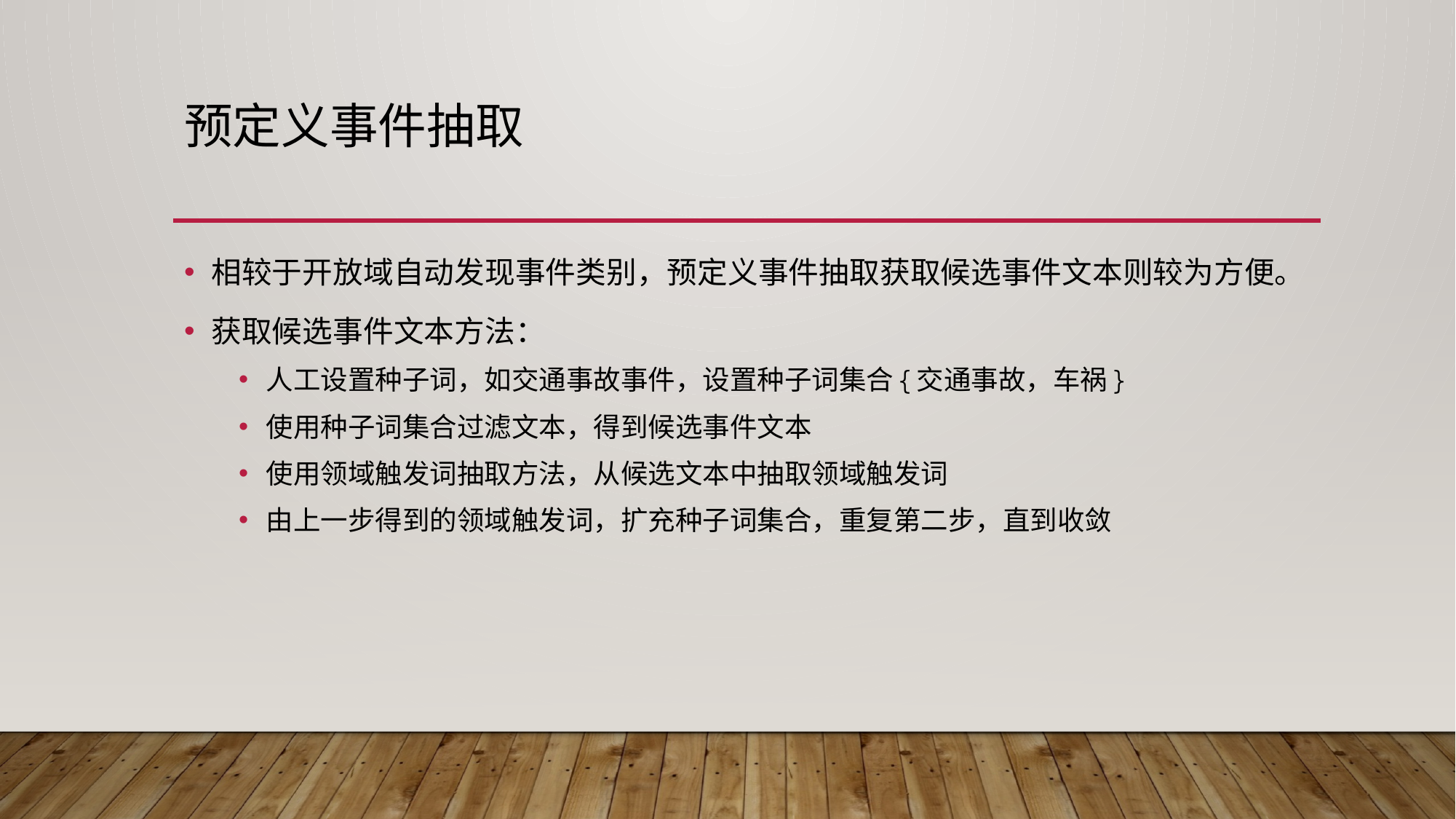

# 预定义事件抽取
相较于开放域自动发现事件类别，预定义事件抽取获取候选事件文本则较为方便。
获取候选事件文本方法：
人工设置种子词，如交通事故事件，设置种子词集合{交通事故，车祸}
使用种子词集合过滤文本，得到候选事件文本
使用领域触发词抽取方法，从候选文本中抽取领域触发词
由上一步得到的领域触发词，扩充种子词集合，重复第二步，直到收敛